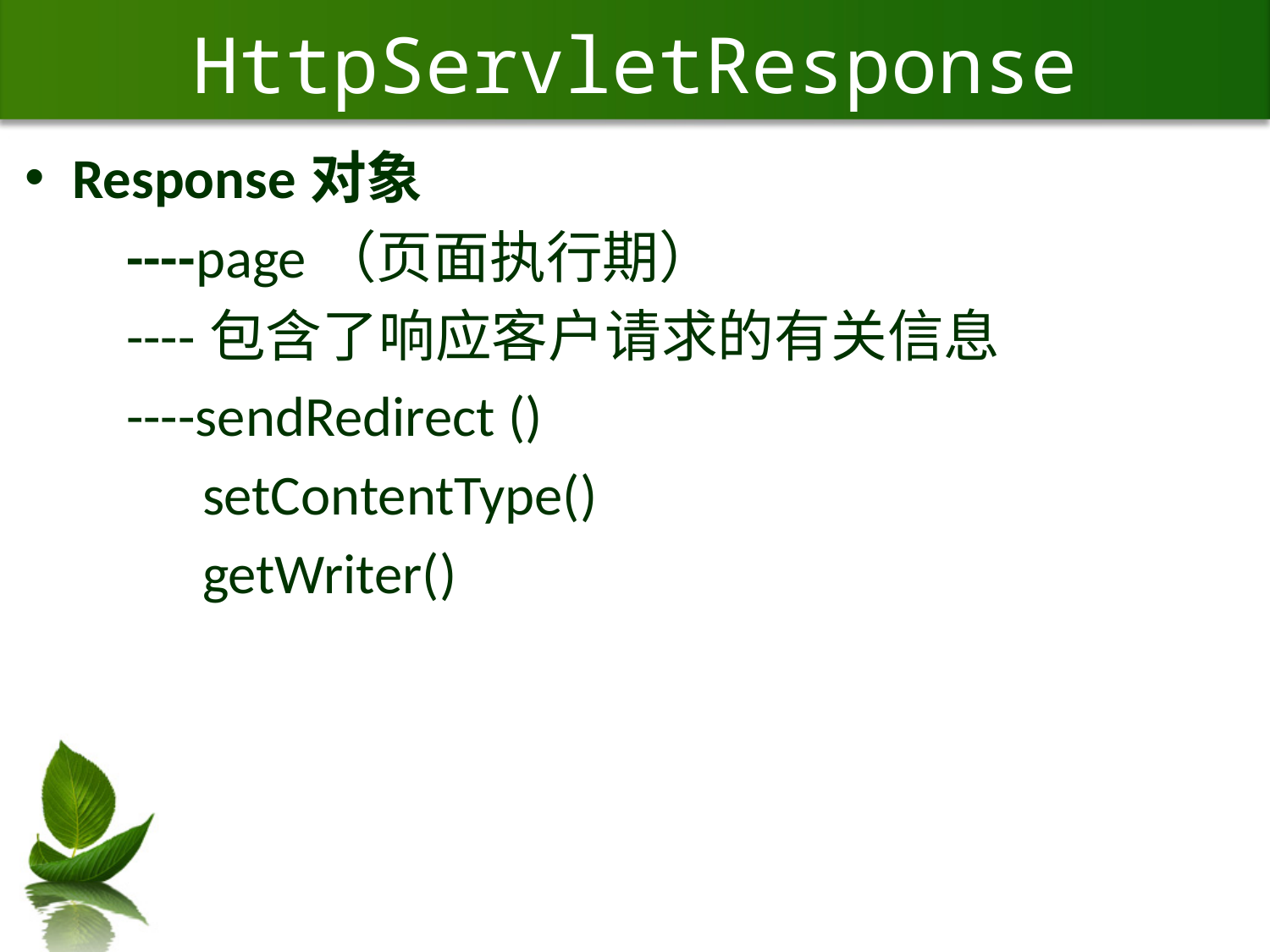

# HttpServletResponse
Response对象
        ----page（页面执行期）
        ----包含了响应客户请求的有关信息
        ----sendRedirect ()
              setContentType()
              getWriter()